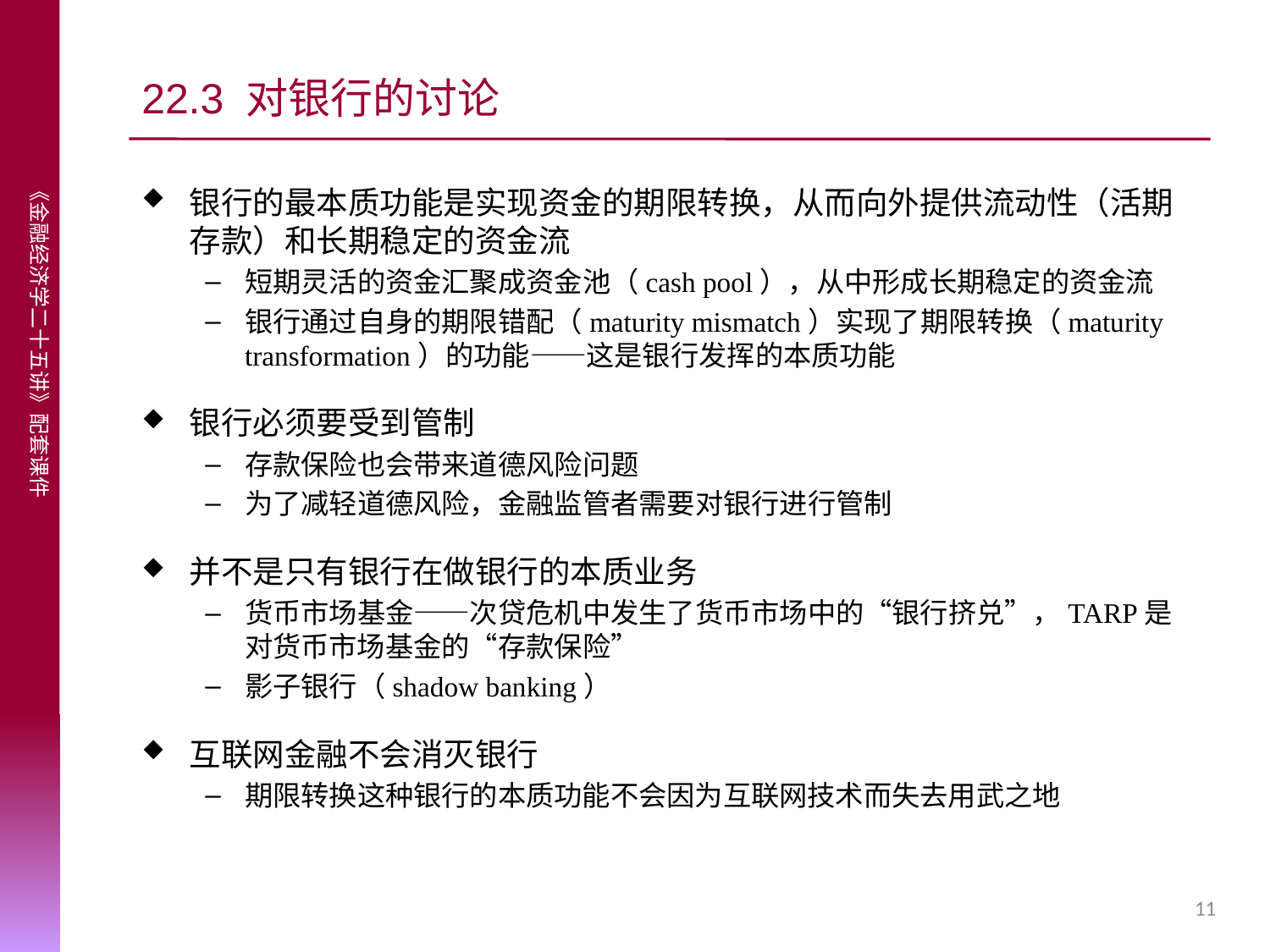

# 22.3 对银行的讨论
银行的最本质功能是实现资金的期限转换，从而向外提供流动性（活期存款）和长期稳定的资金流
短期灵活的资金汇聚成资金池（cash pool），从中形成长期稳定的资金流
银行通过自身的期限错配（maturity mismatch）实现了期限转换（maturity transformation）的功能——这是银行发挥的本质功能
银行必须要受到管制
存款保险也会带来道德风险问题
为了减轻道德风险，金融监管者需要对银行进行管制
并不是只有银行在做银行的本质业务
货币市场基金——次贷危机中发生了货币市场中的“银行挤兑”，TARP是对货币市场基金的“存款保险”
影子银行（shadow banking）
互联网金融不会消灭银行
期限转换这种银行的本质功能不会因为互联网技术而失去用武之地
11